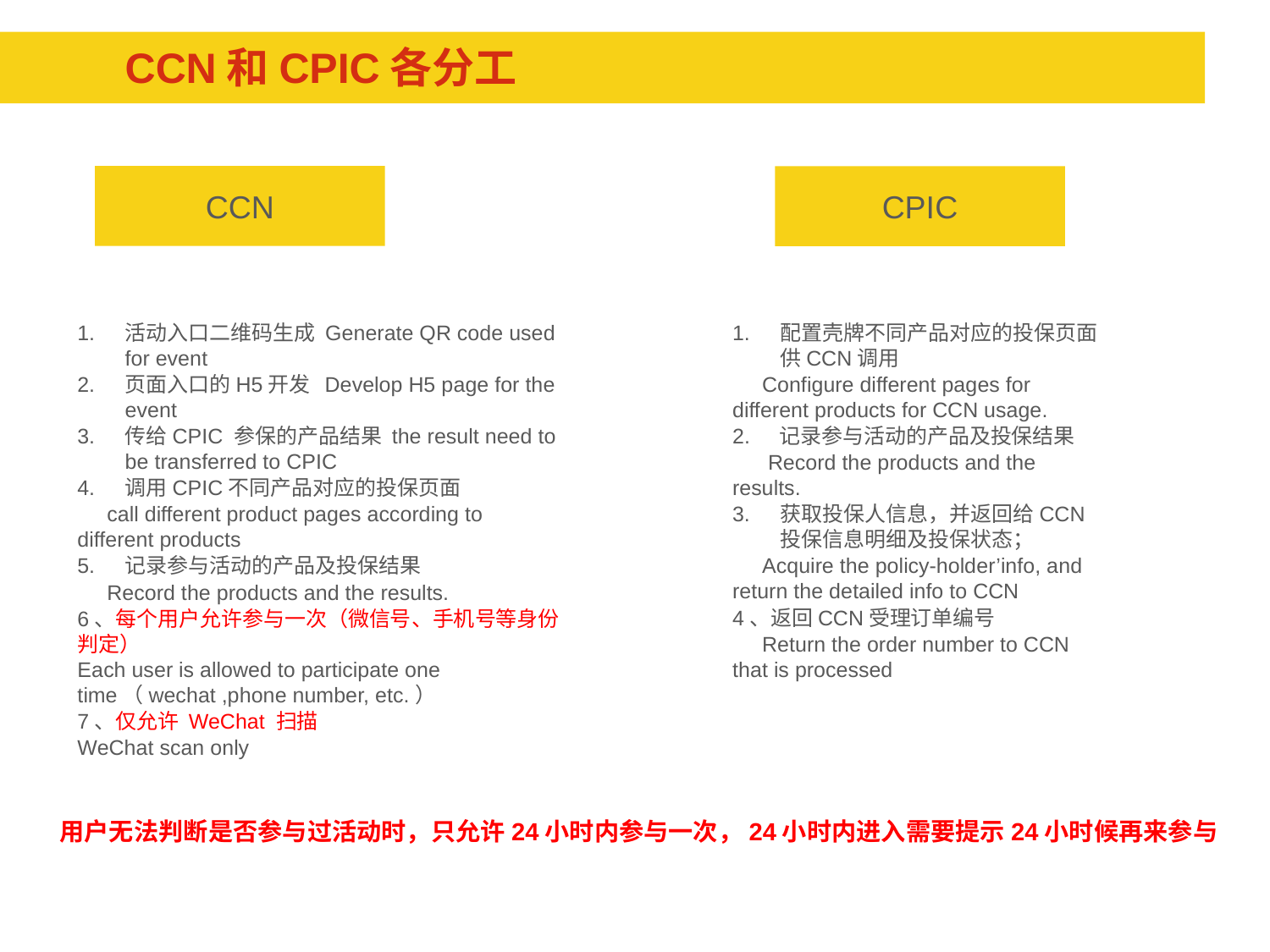

# CCN和CPIC各分工
CCN
CPIC
活动入口二维码生成 Generate QR code used for event
页面入口的H5开发  Develop H5 page for the event
传给CPIC 参保的产品结果 the result need to be transferred to CPIC
调用CPIC不同产品对应的投保页面
     call different product pages according to different products
记录参与活动的产品及投保结果
     Record the products and the results.
6、每个用户允许参与一次（微信号、手机号等身份判定）
Each user is allowed to participate one time（wechat ,phone number, etc.）
7、仅允许 WeChat 扫描
WeChat scan only
配置壳牌不同产品对应的投保页面供CCN调用
     Configure different pages for different products for CCN usage.
2.    记录参与活动的产品及投保结果
      Record the products and the results.
获取投保人信息，并返回给CCN投保信息明细及投保状态；
     Acquire the policy-holder’info, and return the detailed info to CCN
4、返回CCN受理订单编号
     Return the order number to CCN that is processed
用户无法判断是否参与过活动时，只允许24小时内参与一次，24小时内进入需要提示24小时候再来参与